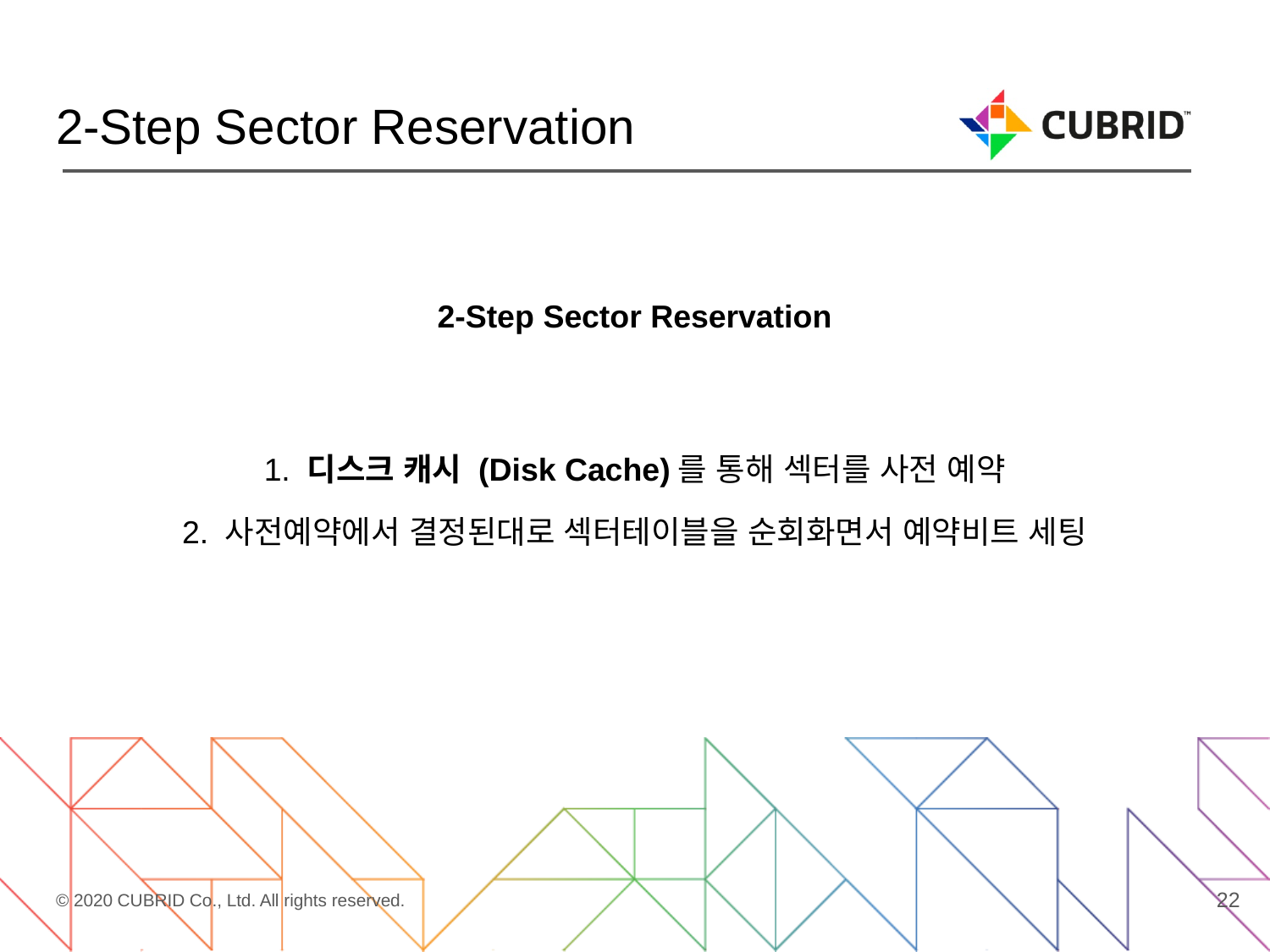

# 2-Step Sector Reservation
2-Step Sector Reservation
1. 디스크 캐시 (Disk Cache)를 통해 섹터를 사전 예약
2. 사전예약에서 결정된대로 섹터테이블을 순회화면서 예약비트 세팅
22
© 2020 CUBRID Co., Ltd. All rights reserved.